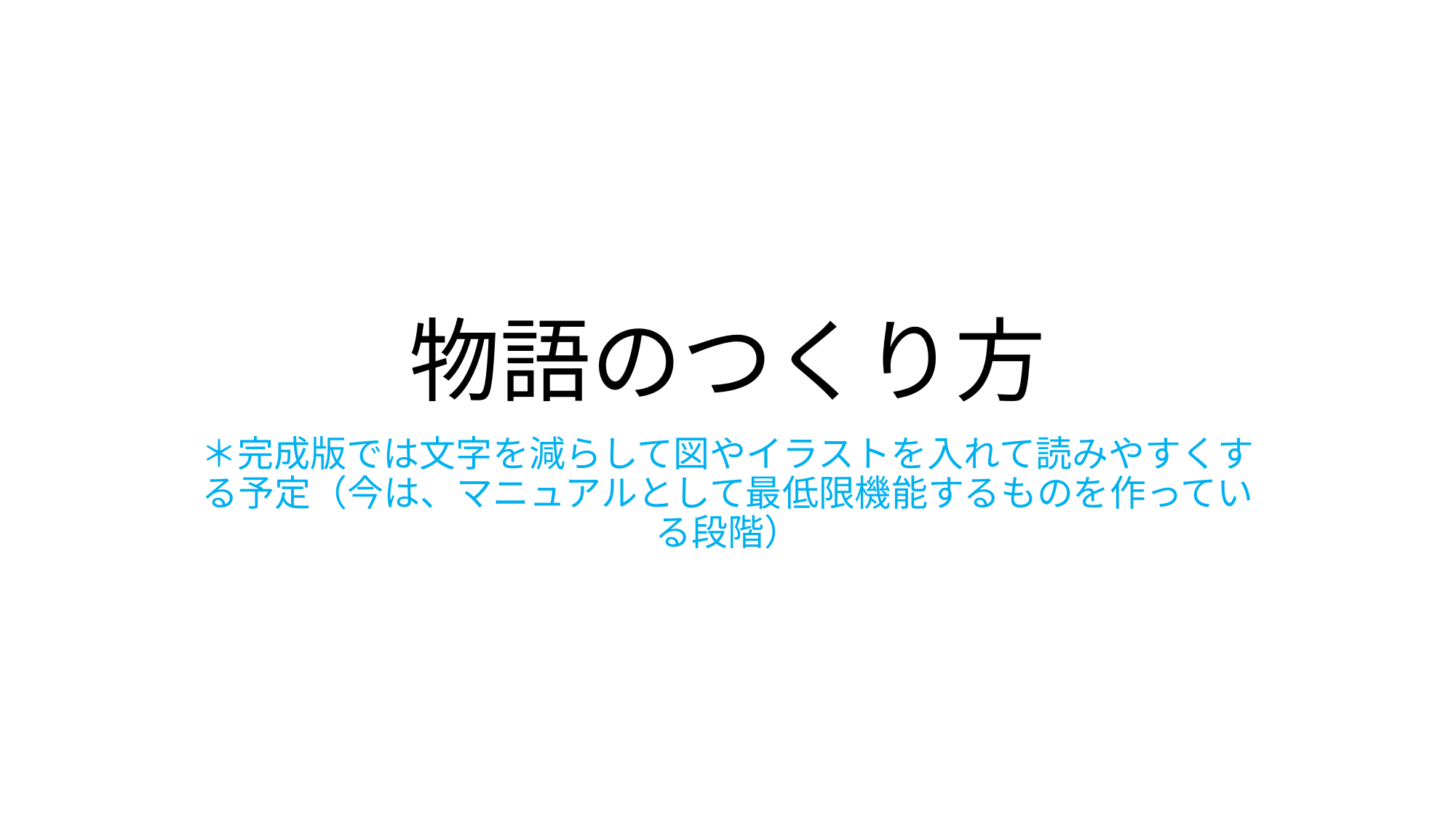

# 物語のつくり方
＊完成版では文字を減らして図やイラストを入れて読みやすくする予定（今は、マニュアルとして最低限機能するものを作っている段階）